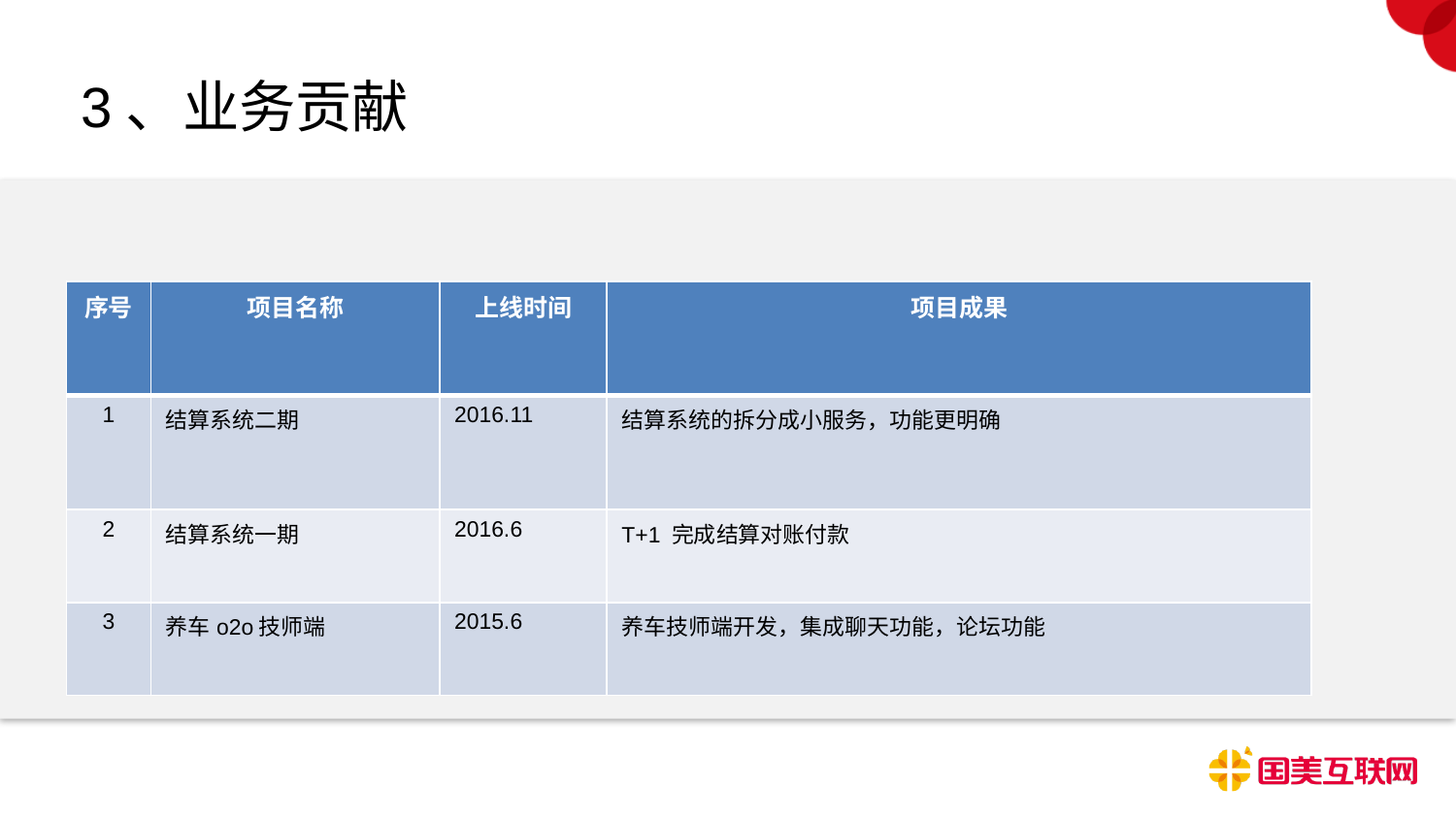

# 3、业务贡献
| 序号 | 项目名称 | 上线时间 | 项目成果 |
| --- | --- | --- | --- |
| 1 | 结算系统二期 | 2016.11 | 结算系统的拆分成小服务，功能更明确 |
| 2 | 结算系统一期 | 2016.6 | T+1 完成结算对账付款 |
| 3 | 养车o2o技师端 | 2015.6 | 养车技师端开发，集成聊天功能，论坛功能 |